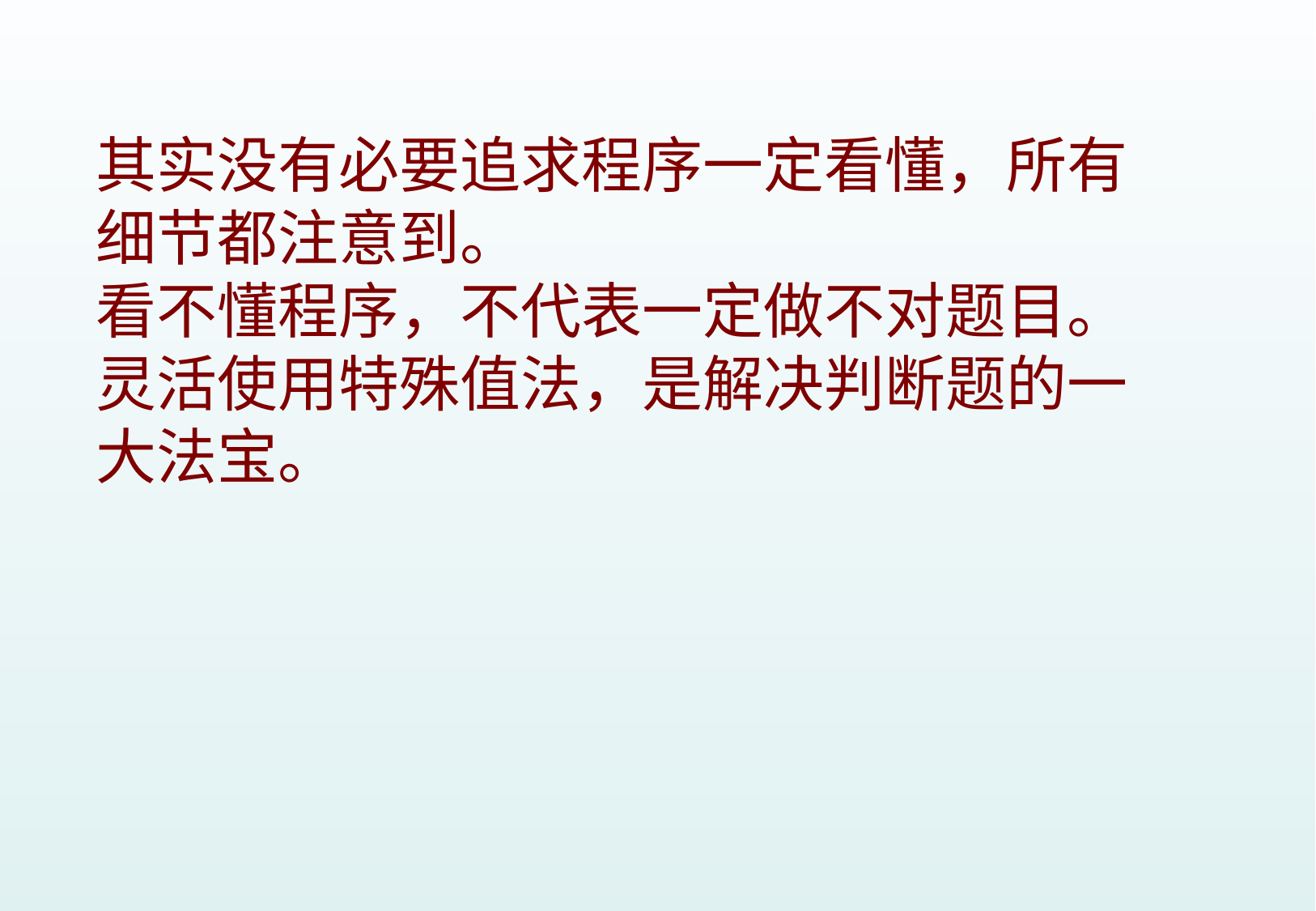

其实没有必要追求程序一定看懂，所有细节都注意到。
看不懂程序，不代表一定做不对题目。
灵活使用特殊值法，是解决判断题的一大法宝。